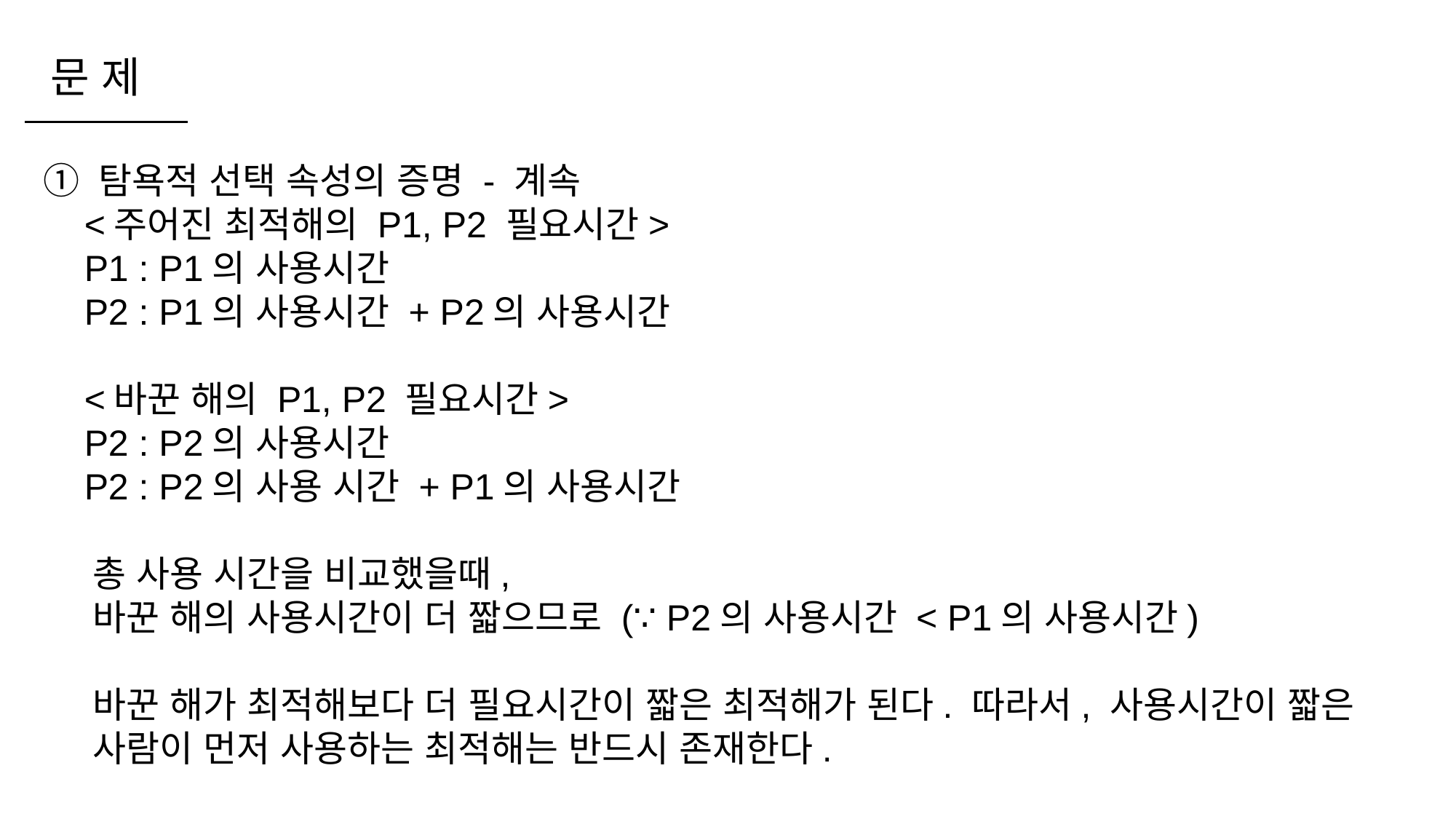

문 제
① 탐욕적 선택 속성의 증명 - 계속
    <주어진 최적해의 P1, P2 필요시간>
    P1 : P1의 사용시간
    P2 : P1의 사용시간 + P2의 사용시간

    <바꾼 해의 P1, P2 필요시간>
    P2 : P2의 사용시간
    P2 : P2의 사용 시간 + P1의 사용시간

    총 사용 시간을 비교했을때,
    바꾼 해의 사용시간이 더 짧으므로 (∵ P2의 사용시간 < P1의 사용시간)

    바꾼 해가 최적해보다 더 필요시간이 짧은 최적해가 된다. 따라서, 사용시간이 짧은
    사람이 먼저 사용하는 최적해는 반드시 존재한다.